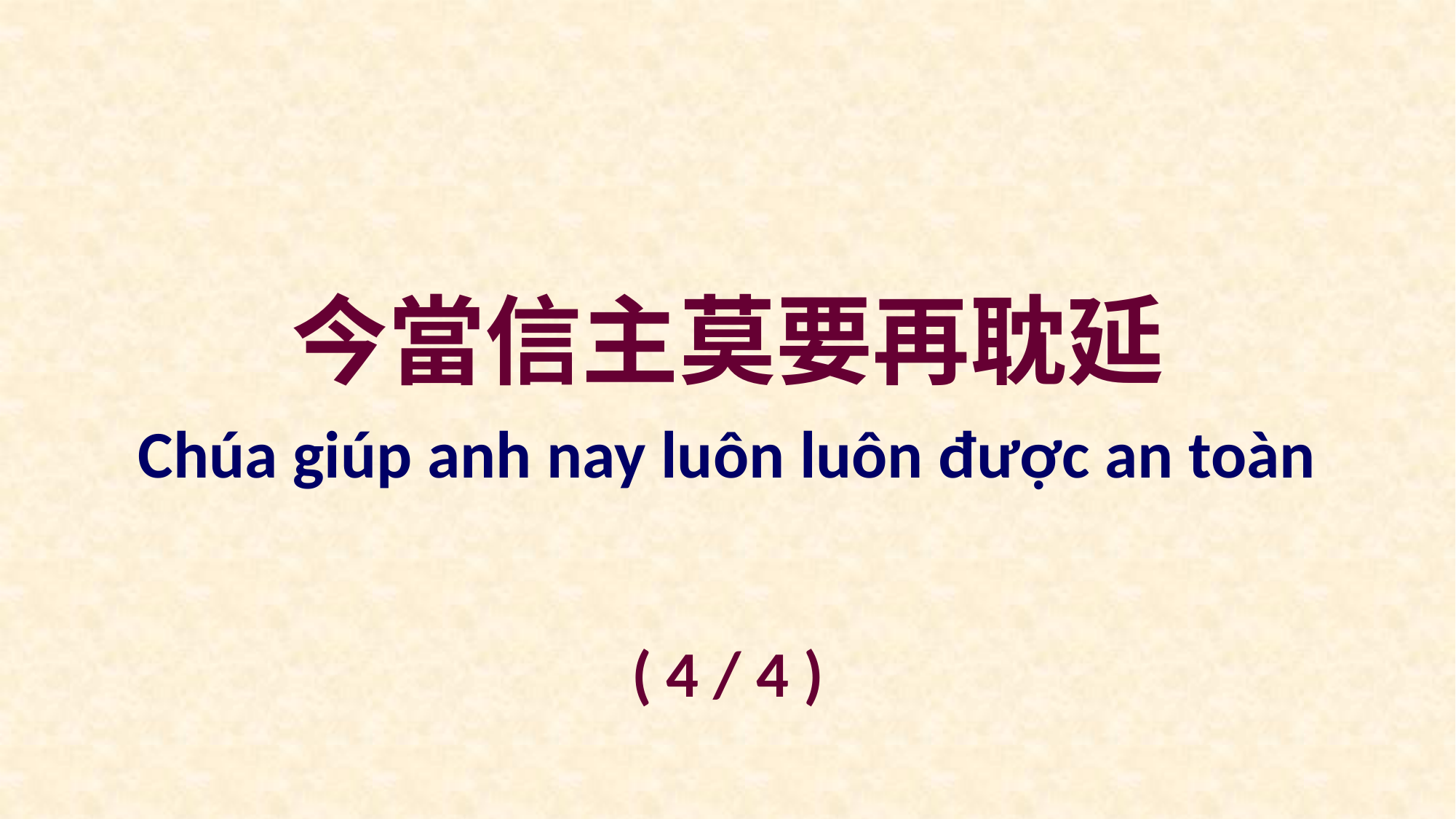

今當信主莫要再耽延
Chúa giúp anh nay luôn luôn được an toàn
( 4 / 4 )